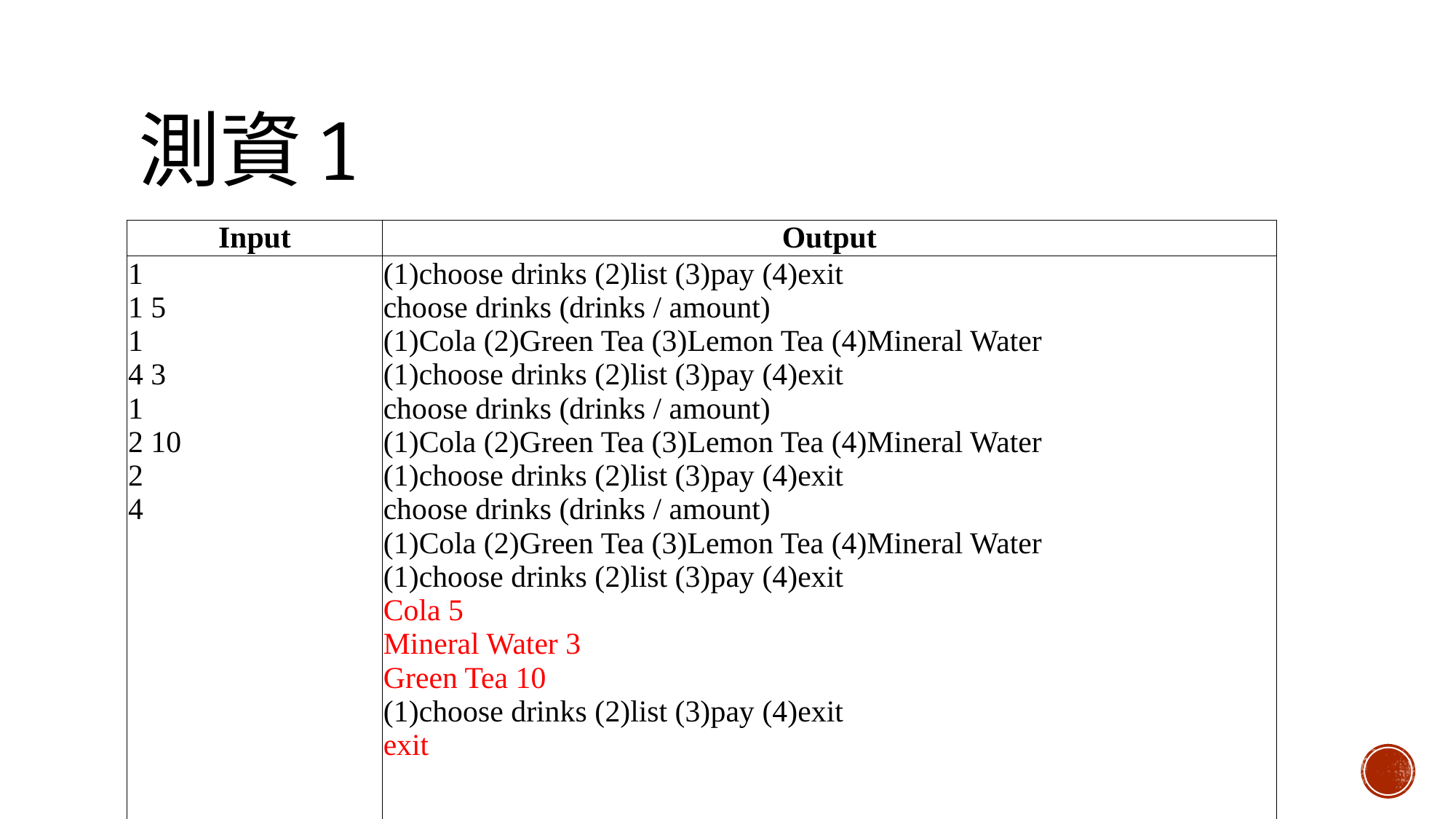

# 測資1
| Input | Output |
| --- | --- |
| 1 1 5 1 4 3 1 2 10 2 4 | (1)choose drinks (2)list (3)pay (4)exit choose drinks (drinks / amount) (1)Cola (2)Green Tea (3)Lemon Tea (4)Mineral Water (1)choose drinks (2)list (3)pay (4)exit choose drinks (drinks / amount) (1)Cola (2)Green Tea (3)Lemon Tea (4)Mineral Water (1)choose drinks (2)list (3)pay (4)exit choose drinks (drinks / amount) (1)Cola (2)Green Tea (3)Lemon Tea (4)Mineral Water (1)choose drinks (2)list (3)pay (4)exit Cola 5 Mineral Water 3 Green Tea 10 (1)choose drinks (2)list (3)pay (4)exit exit |